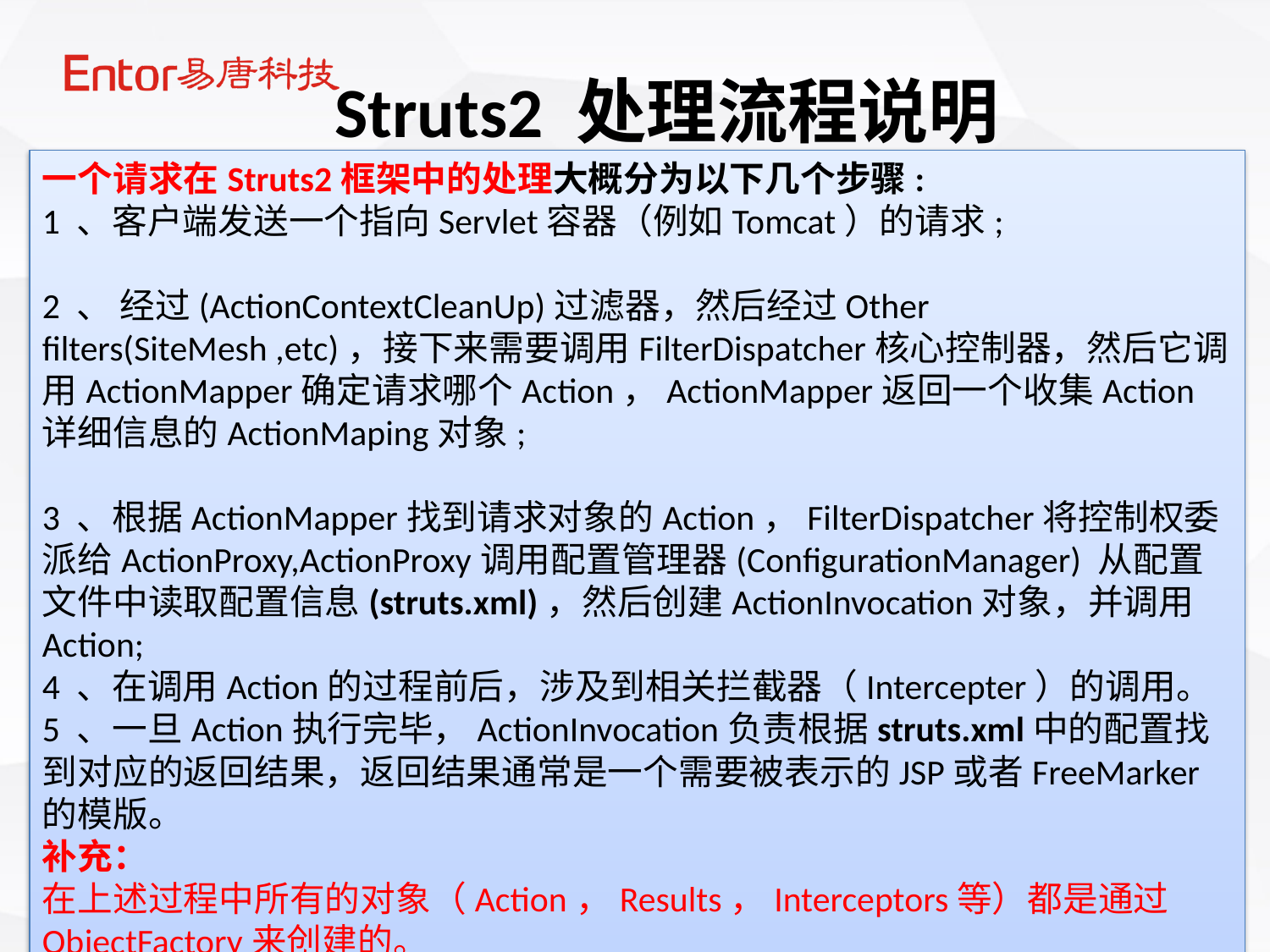

Struts2 处理流程说明
一个请求在Struts2框架中的处理大概分为以下几个步骤:
1 、客户端发送一个指向Servlet容器（例如Tomcat）的请求;

2 、 经过(ActionContextCleanUp)过滤器，然后经过Other filters(SiteMesh ,etc)，接下来需要调用FilterDispatcher核心控制器，然后它调用ActionMapper确定请求哪个Action，ActionMapper返回一个收集Action详细信息的ActionMaping对象;

3 、根据ActionMapper找到请求对象的Action，FilterDispatcher将控制权委派给ActionProxy,ActionProxy调用配置管理器(ConfigurationManager) 从配置文件中读取配置信息(struts.xml)，然后创建ActionInvocation对象，并调用Action;
4 、在调用Action的过程前后，涉及到相关拦截器（Intercepter）的调用。
5 、一旦Action执行完毕，ActionInvocation负责根据struts.xml中的配置找到对应的返回结果，返回结果通常是一个需要被表示的JSP或者FreeMarker的模版。
补充：
在上述过程中所有的对象（Action，Results，Interceptors等）都是通过ObjectFactory来创建的。